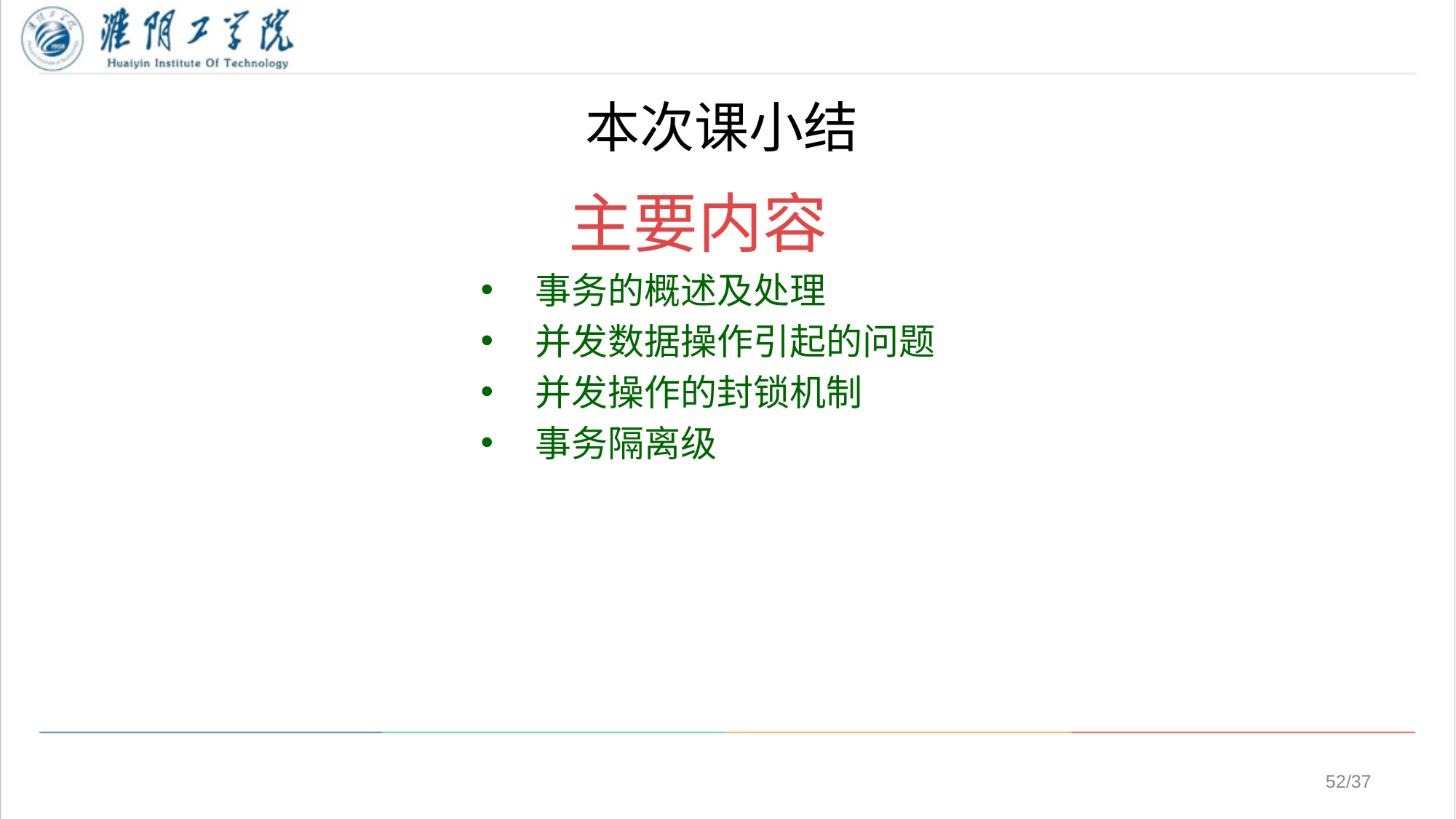

# 本次课小结
     主要内容
事务的概述及处理
并发数据操作引起的问题
并发操作的封锁机制
事务隔离级

52/37